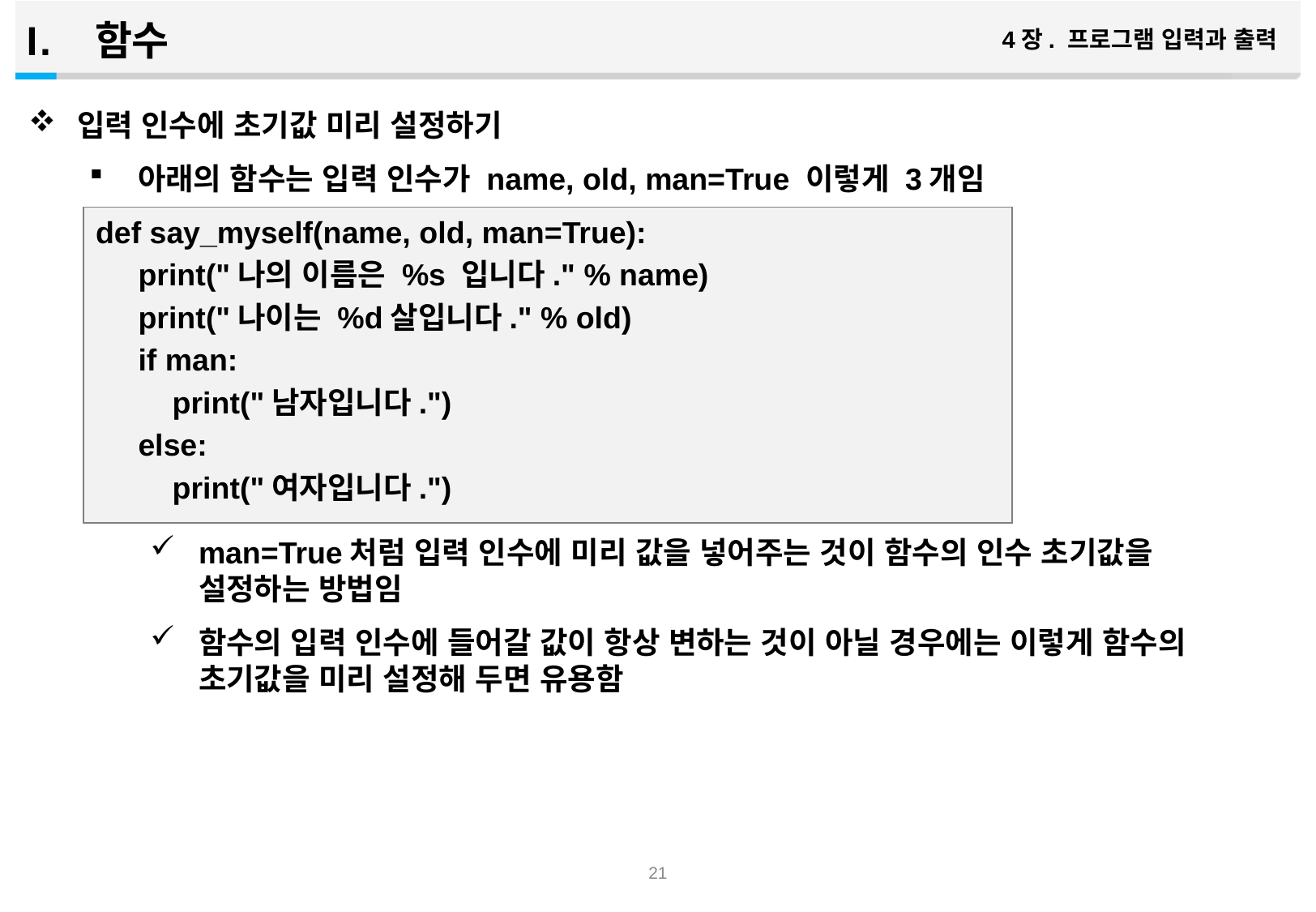

함수
4장. 프로그램 입력과 출력
입력 인수에 초기값 미리 설정하기
아래의 함수는 입력 인수가 name, old, man=True 이렇게 3개임

man=True처럼 입력 인수에 미리 값을 넣어주는 것이 함수의 인수 초기값을       설정하는 방법임
함수의 입력 인수에 들어갈 값이 항상 변하는 것이 아닐 경우에는 이렇게 함수의 초기값을 미리 설정해 두면 유용함
def say_myself(name, old, man=True):
     print("나의 이름은 %s 입니다." % name)
     print("나이는 %d살입니다." % old)
     if man:
         print("남자입니다.")
     else:
         print("여자입니다.")
21